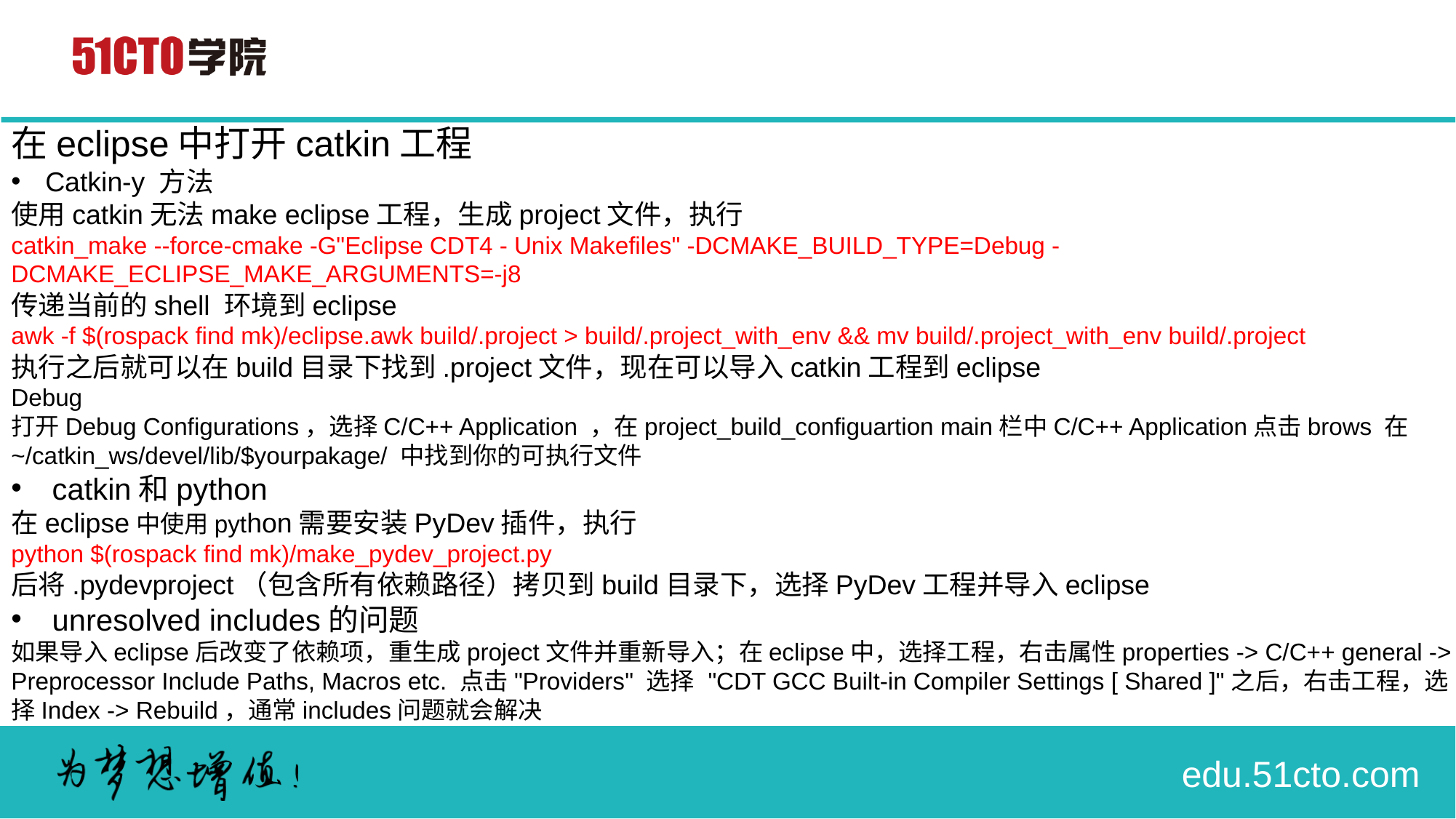

在eclipse中打开catkin工程
Catkin-y 方法
使用catkin无法make eclipse工程，生成project文件，执行
catkin_make --force-cmake -G"Eclipse CDT4 - Unix Makefiles" -DCMAKE_BUILD_TYPE=Debug -DCMAKE_ECLIPSE_MAKE_ARGUMENTS=-j8
传递当前的shell 环境到eclipse
awk -f $(rospack find mk)/eclipse.awk build/.project > build/.project_with_env && mv build/.project_with_env build/.project
执行之后就可以在build目录下找到.project文件，现在可以导入catkin工程到eclipse
Debug
打开Debug Configurations，选择C/C++ Application ，在project_build_configuartion main栏中C/C++ Application点击brows 在 ~/catkin_ws/devel/lib/$yourpakage/ 中找到你的可执行文件
catkin和python
在eclipse中使用python需要安装PyDev插件，执行
python $(rospack find mk)/make_pydev_project.py
后将.pydevproject（包含所有依赖路径）拷贝到build目录下，选择PyDev工程并导入eclipse
unresolved includes的问题
如果导入eclipse后改变了依赖项，重生成project文件并重新导入；在eclipse中，选择工程，右击属性properties -> C/C++ general -> Preprocessor Include Paths, Macros etc. 点击"Providers" 选择 "CDT GCC Built-in Compiler Settings [ Shared ]"之后，右击工程，选择Index -> Rebuild，通常includes问题就会解决